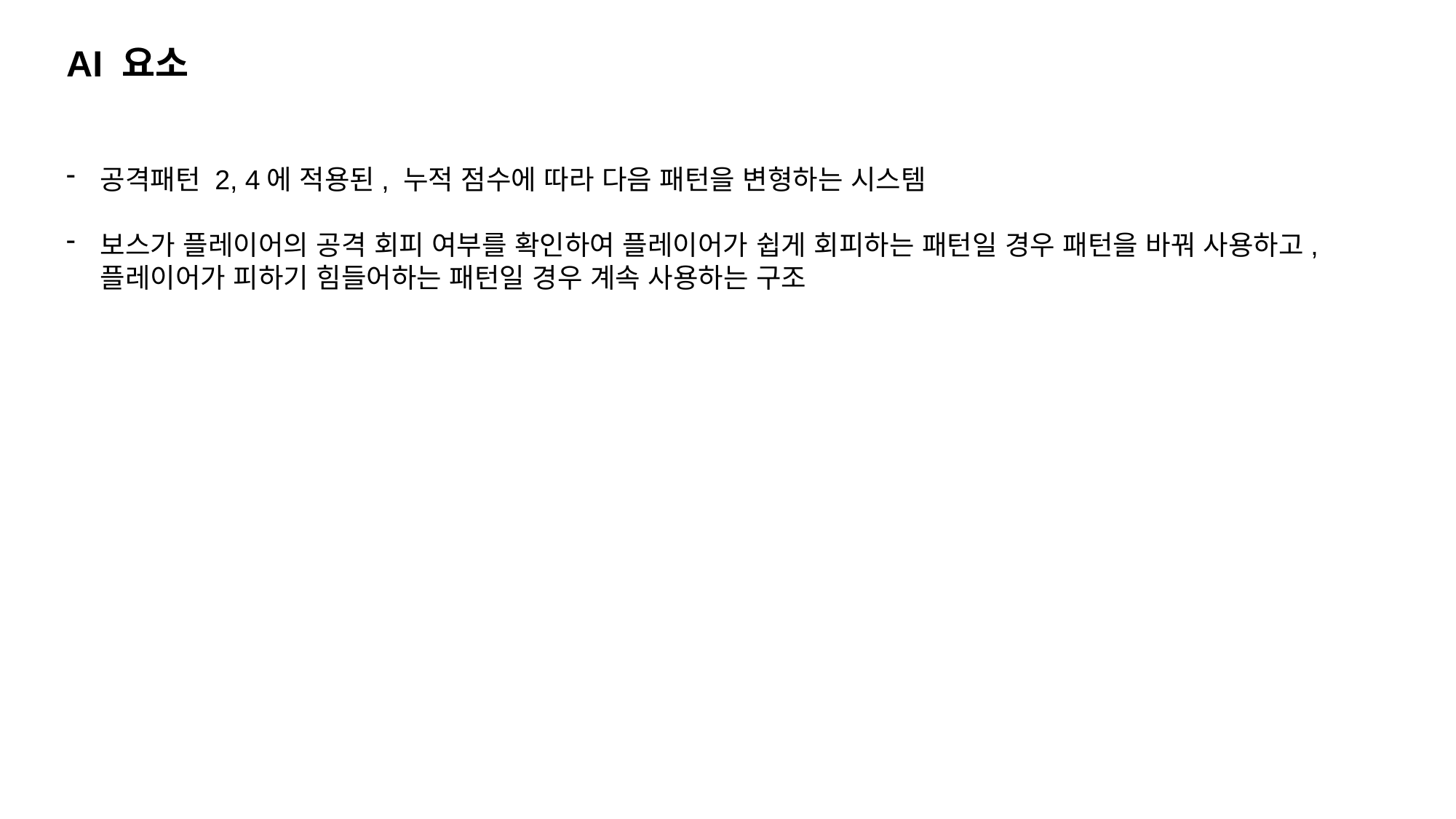

AI 요소
공격패턴 2, 4에 적용된, 누적 점수에 따라 다음 패턴을 변형하는 시스템

보스가 플레이어의 공격 회피 여부를 확인하여 플레이어가 쉽게 회피하는 패턴일 경우 패턴을 바꿔 사용하고, 플레이어가 피하기 힘들어하는 패턴일 경우 계속 사용하는 구조